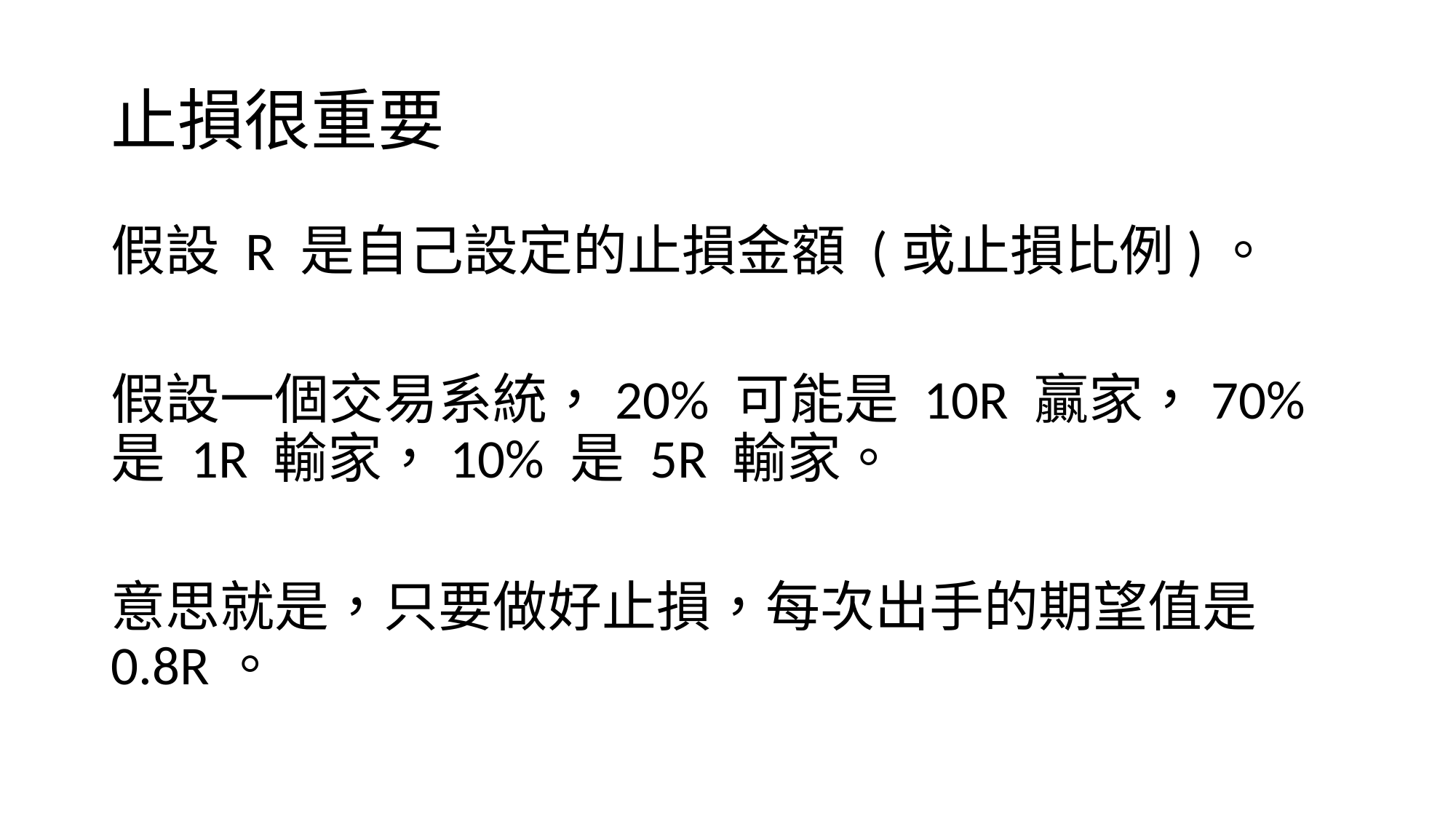

# 止損很重要
假設 R 是自己設定的止損金額 (或止損比例)。

假設一個交易系統，20% 可能是 10R 贏家，70% 是 1R 輸家，10% 是 5R 輸家。

意思就是，只要做好止損，每次出手的期望值是 0.8R。